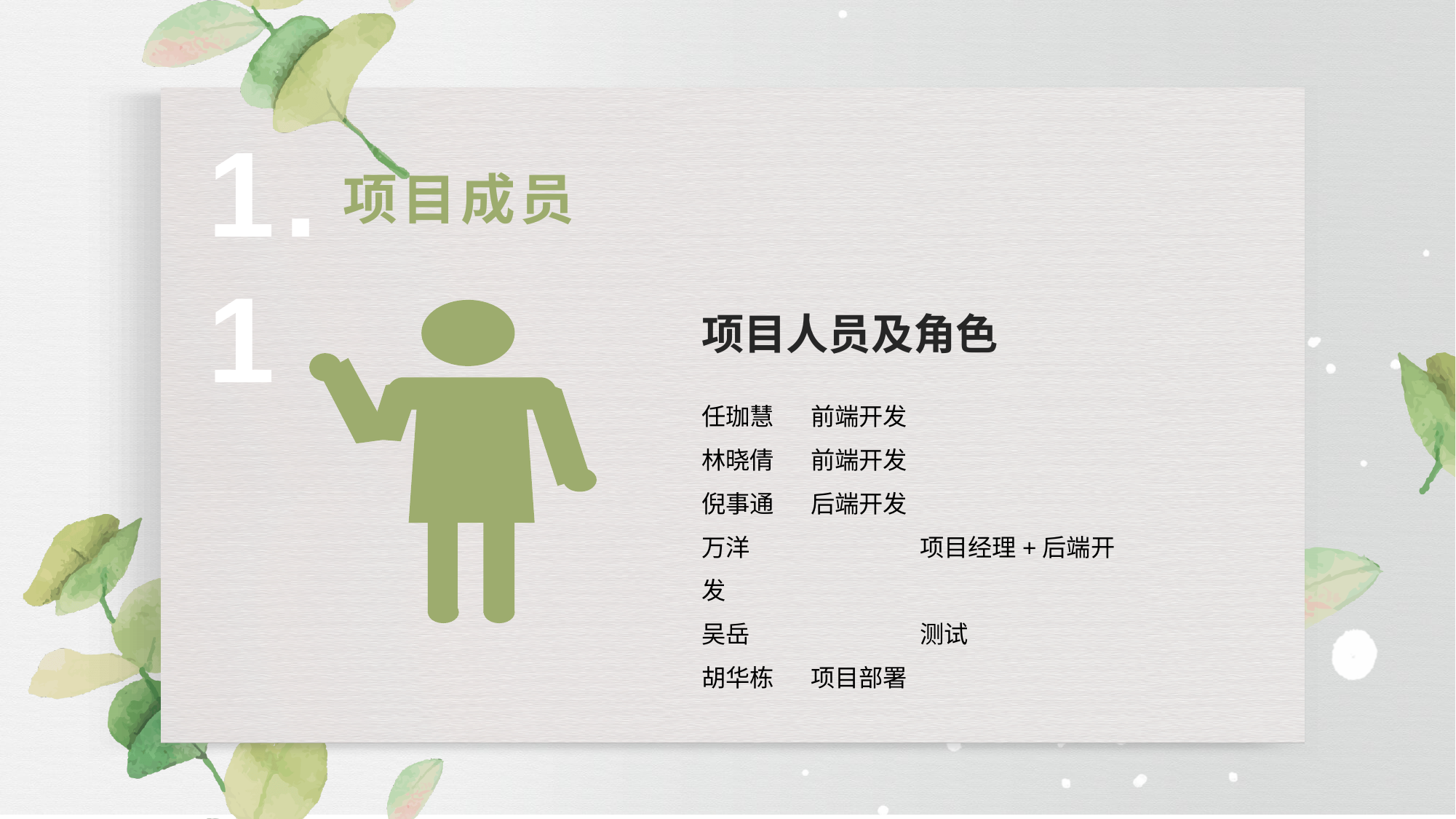

1.1
项目成员

项目人员及角色
任珈慧	前端开发
林晓倩	前端开发
倪事通	后端开发
万洋		项目经理+后端开发
吴岳		测试
胡华栋	项目部署